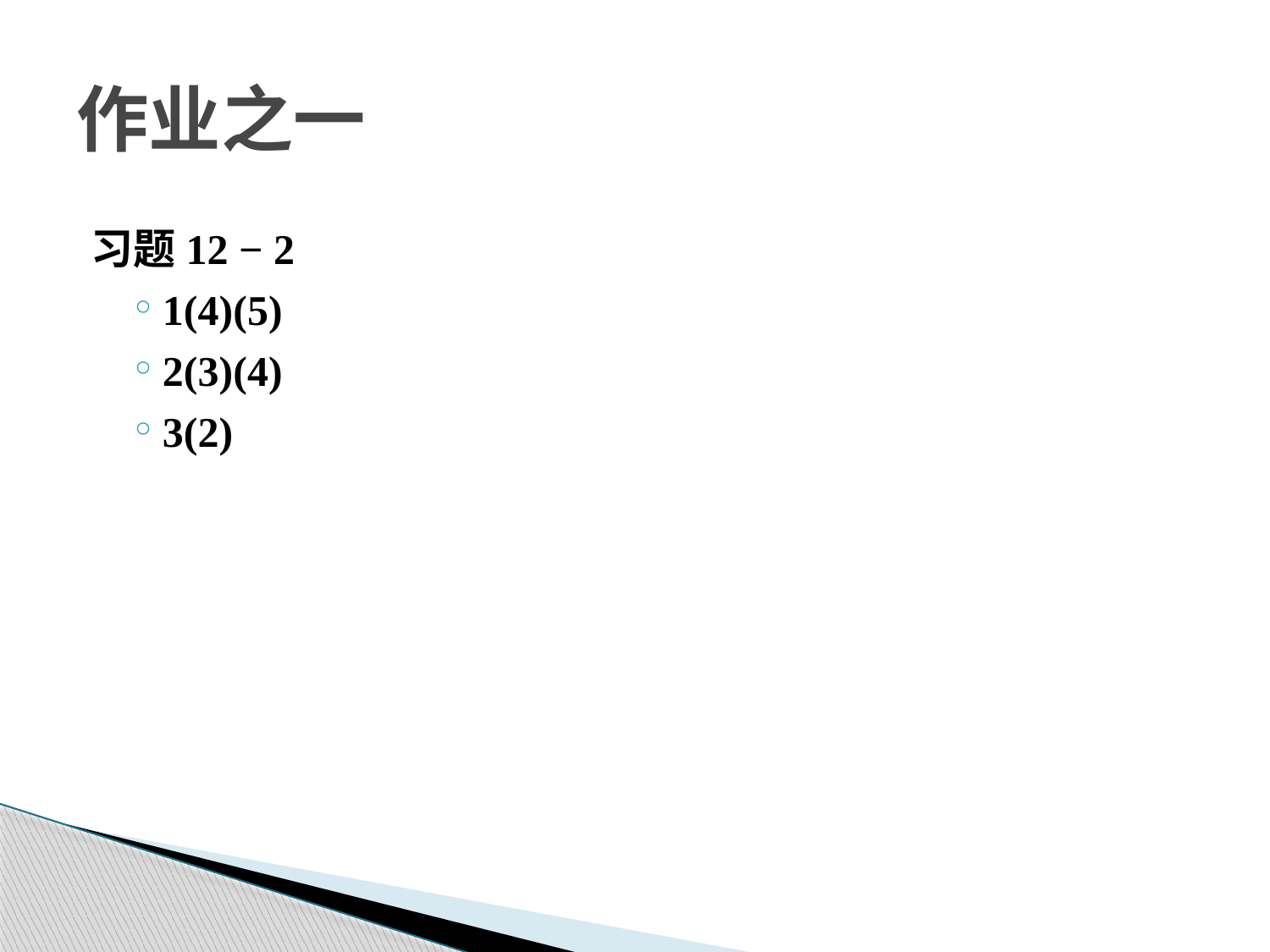

习题12 − 2
1(4)(5)
2(3)(4)
3(2)

作业之一